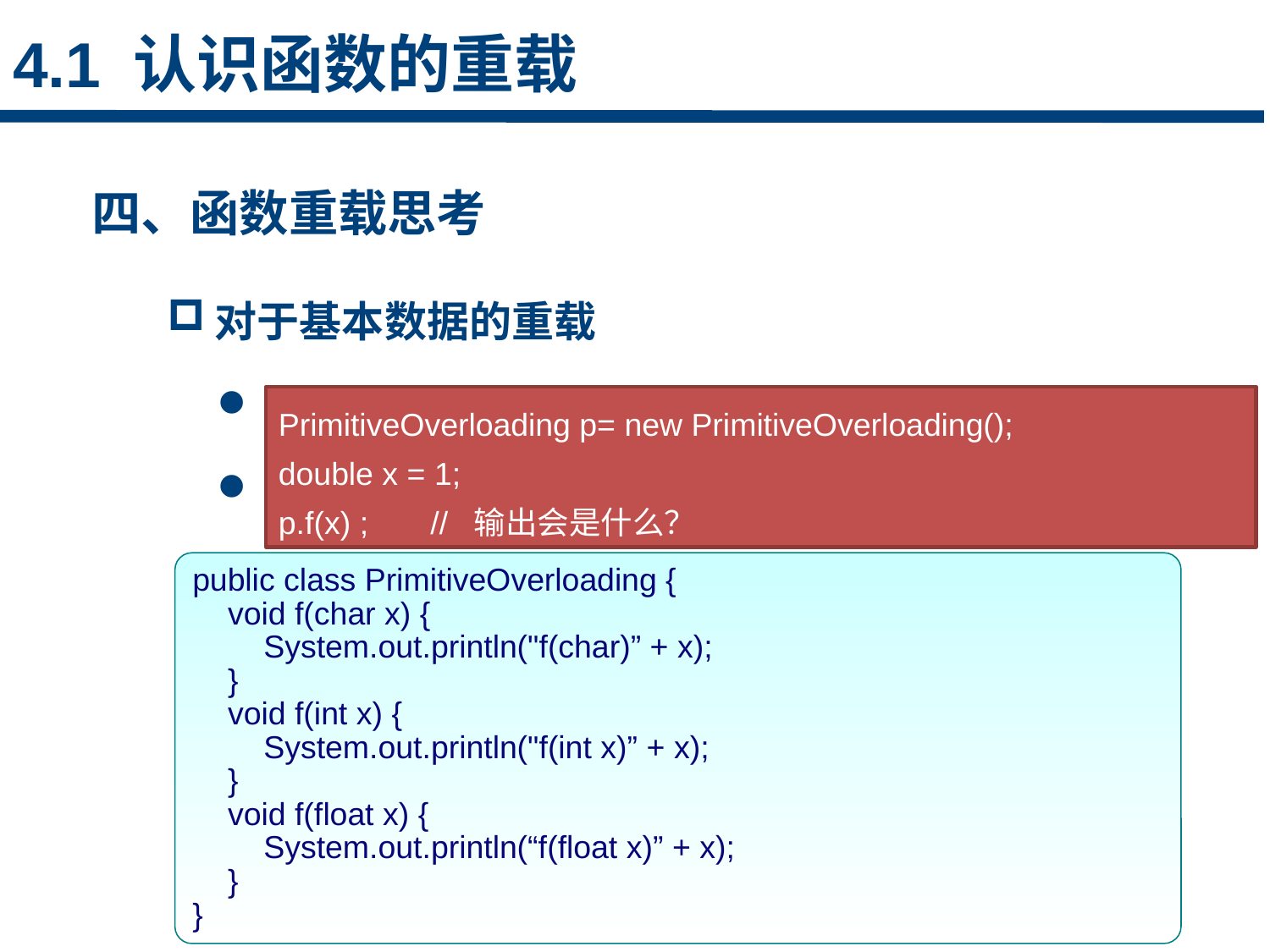

4.1 认识函数的重载
四、函数重载思考
点击添加文本
对于基本数据的重载
 传入的实际参数小于重载方法声明的形式参数
 传入的实际参数大于重载方法声明的形式参数

PrimitiveOverloading p= new PrimitiveOverloading();
double x = 1;
p.f(x) ;       //  输出会是什么？
点击添加文本
public class PrimitiveOverloading {
    void f(char x) {
        System.out.println("f(char)” + x);
    }
    void f(int x) {
        System.out.println("f(int x)” + x);
    }
    void f(float x) {
        System.out.println(“f(float x)” + x);
    }
}
点击添加文本
点击添加文本